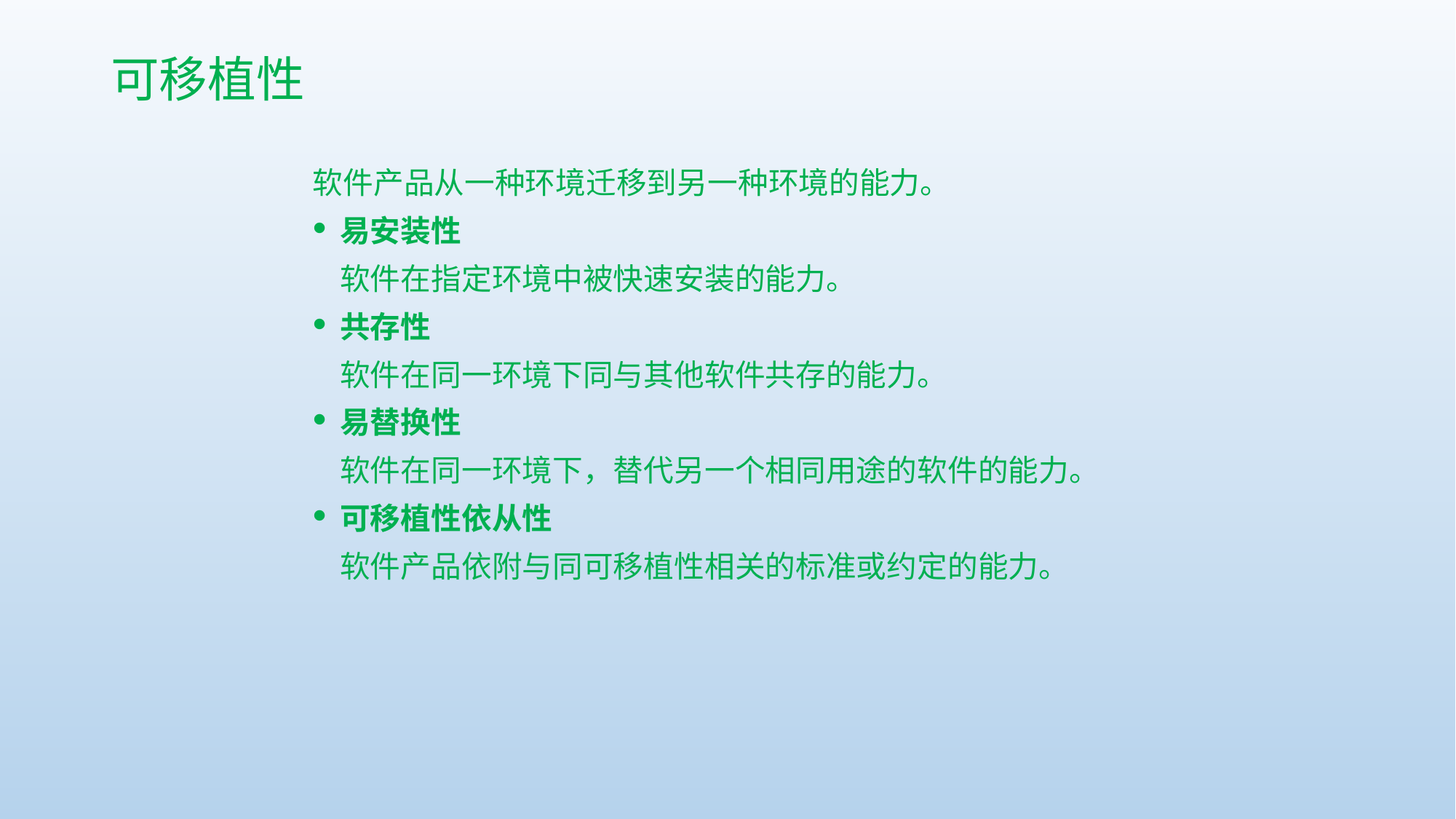

# 可移植性
软件产品从一种环境迁移到另一种环境的能力。
易安装性
	软件在指定环境中被快速安装的能力。
共存性
	软件在同一环境下同与其他软件共存的能力。
易替换性
	软件在同一环境下，替代另一个相同用途的软件的能力。
可移植性依从性
	软件产品依附与同可移植性相关的标准或约定的能力。